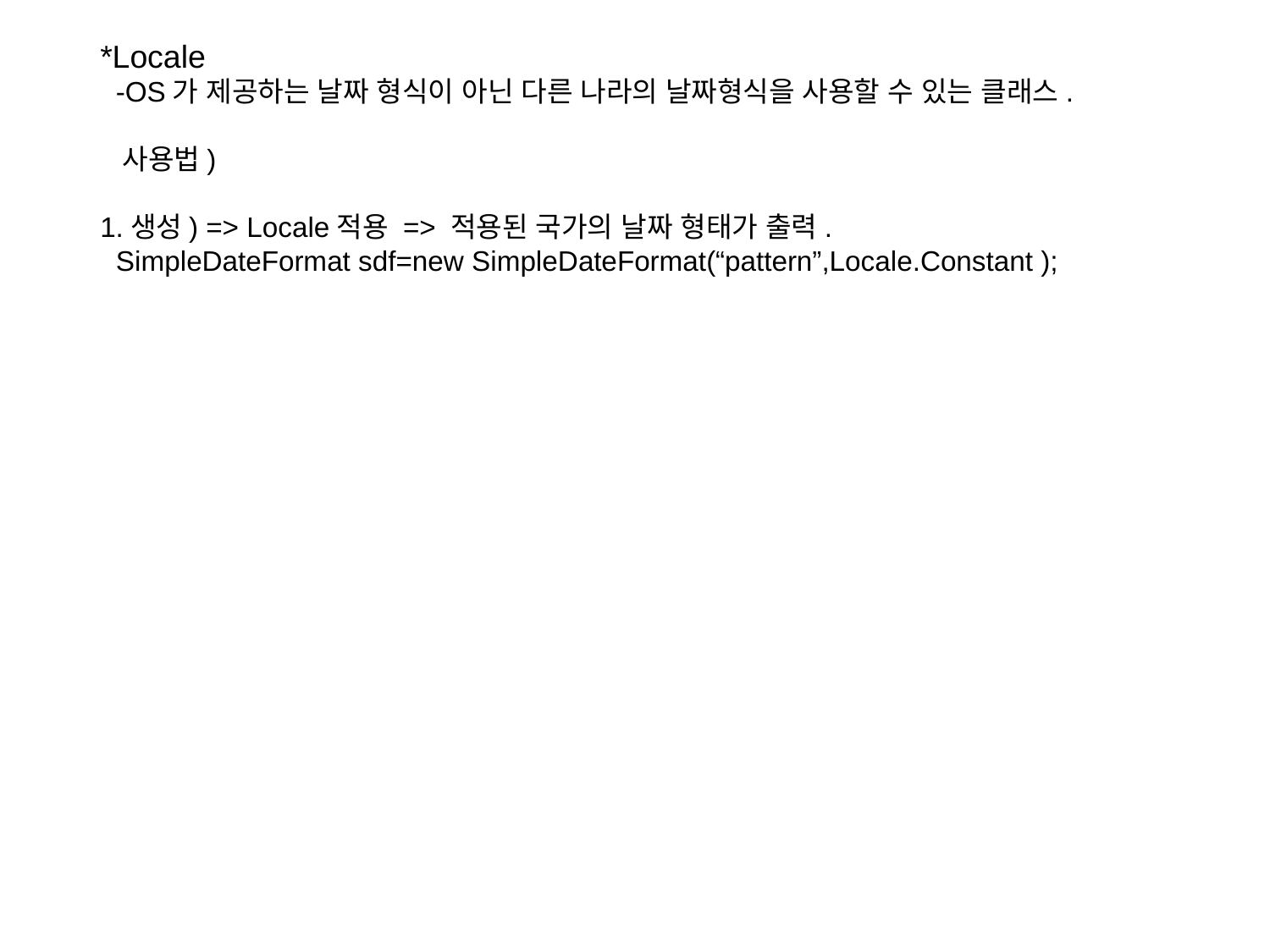

*Locale
  -OS가 제공하는 날짜 형식이 아닌 다른 나라의 날짜형식을 사용할 수 있는 클래스.

  사용법)

1.생성) => Locale적용 => 적용된 국가의 날짜 형태가 출력.
  SimpleDateFormat sdf=new SimpleDateFormat(“pattern”,Locale.Constant );